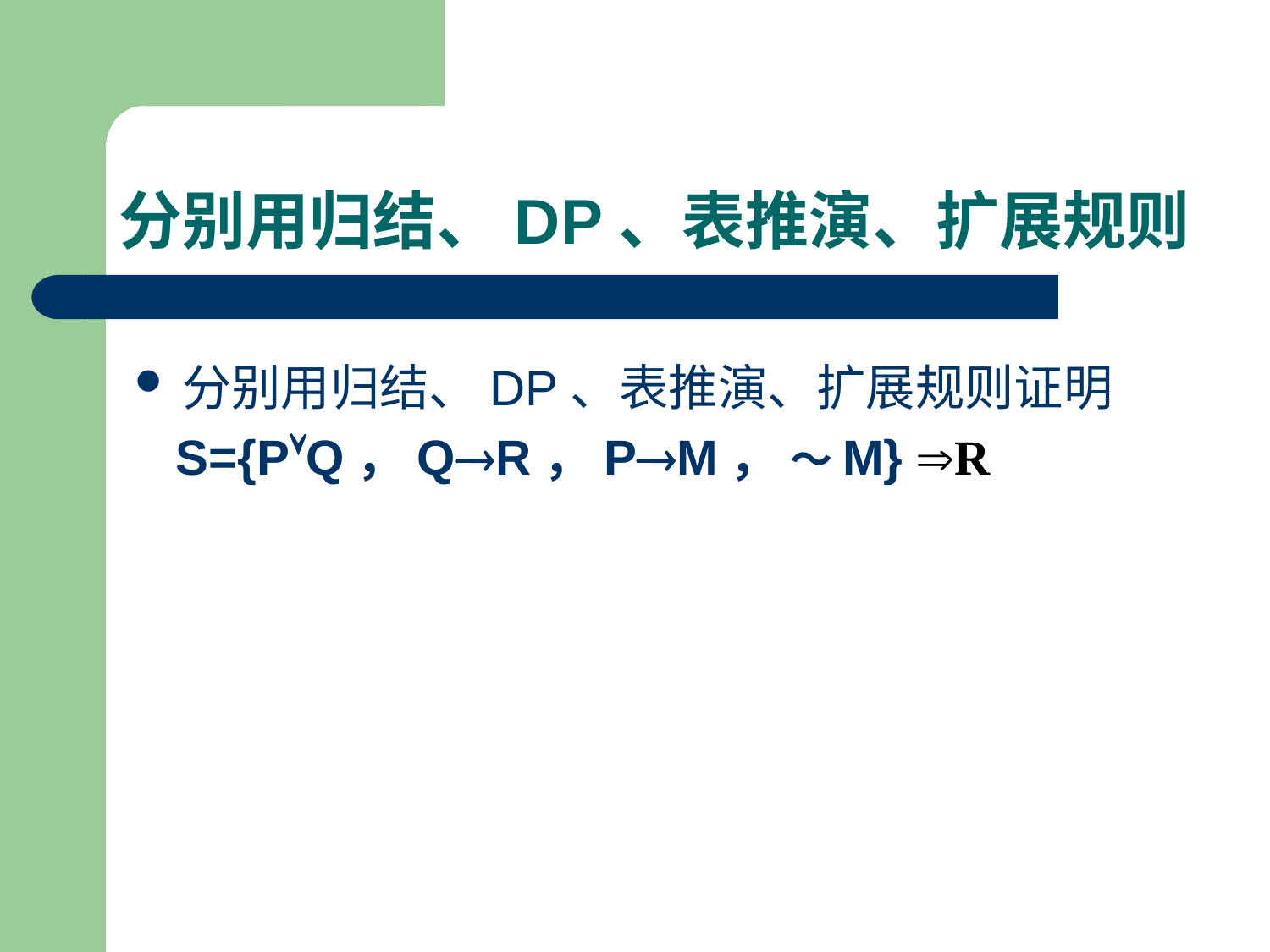

# 分别用归结、DP、表推演、扩展规则
分别用归结、DP、表推演、扩展规则证明
   S={P∨Q，Q→R，P→M， ～M} ⇒R
48